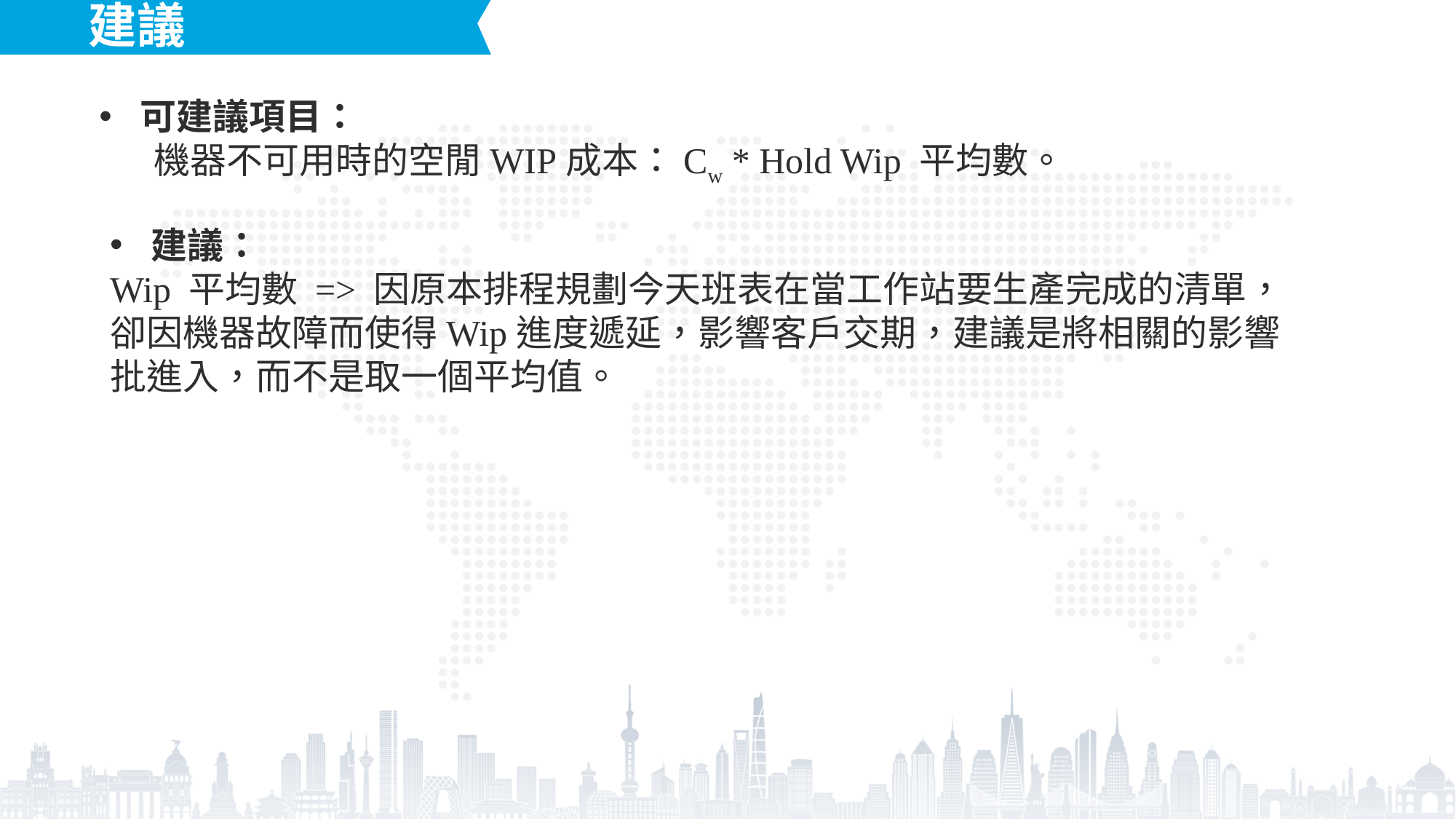

建議(1/2)
可建議項目：
機器不可用時的空閒WIP成本：Cw * Hold Wip 平均數。
建議：
Wip 平均數 => 因原本排程規劃今天班表在當工作站要生產完成的清單，卻因機器故障而使得Wip進度遞延，影響客戶交期，建議是將相關的影響批進入，而不是取一個平均值。